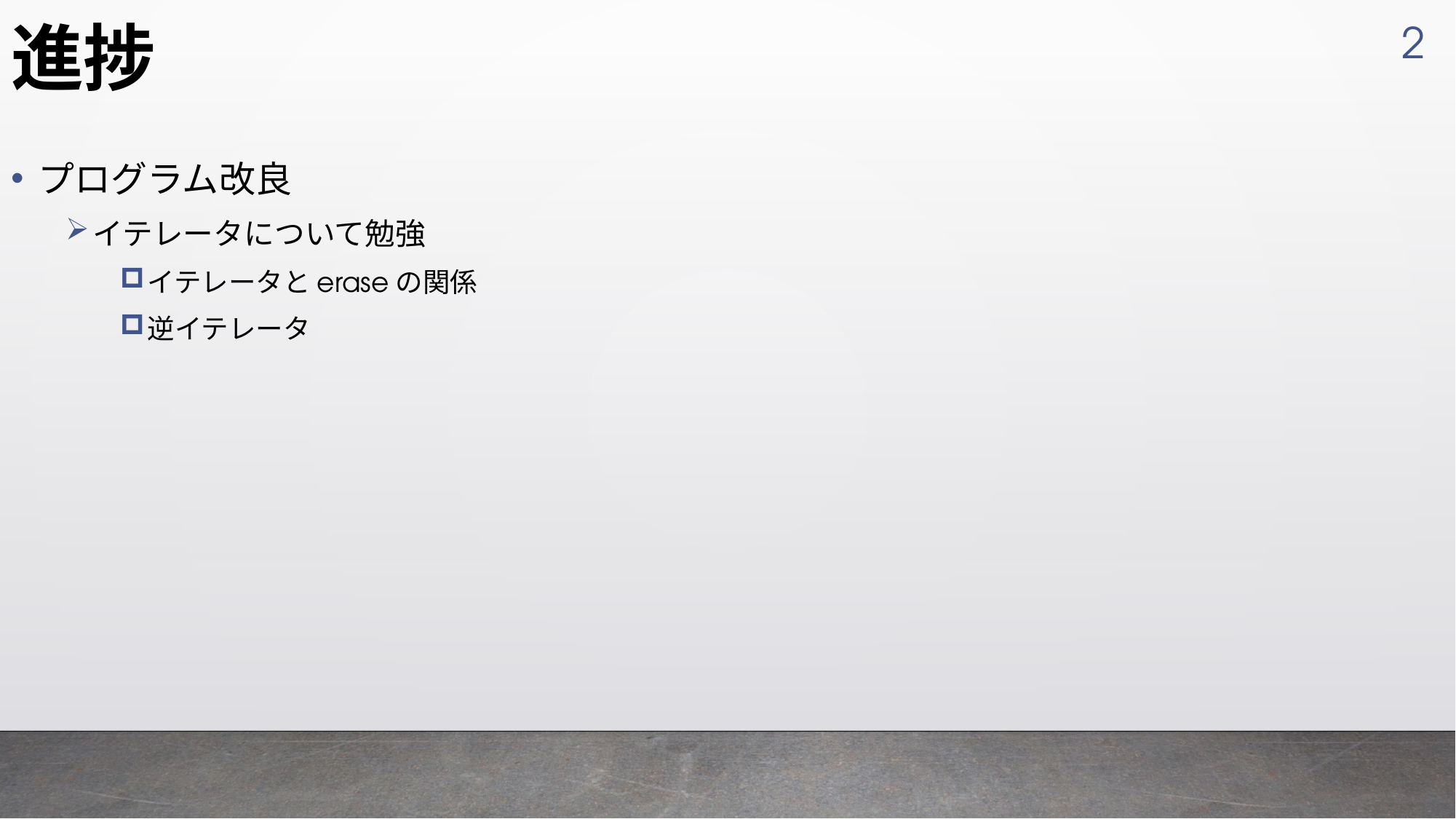

2
# 進捗
プログラム改良
イテレータについて勉強
イテレータとeraseの関係
逆イテレータ